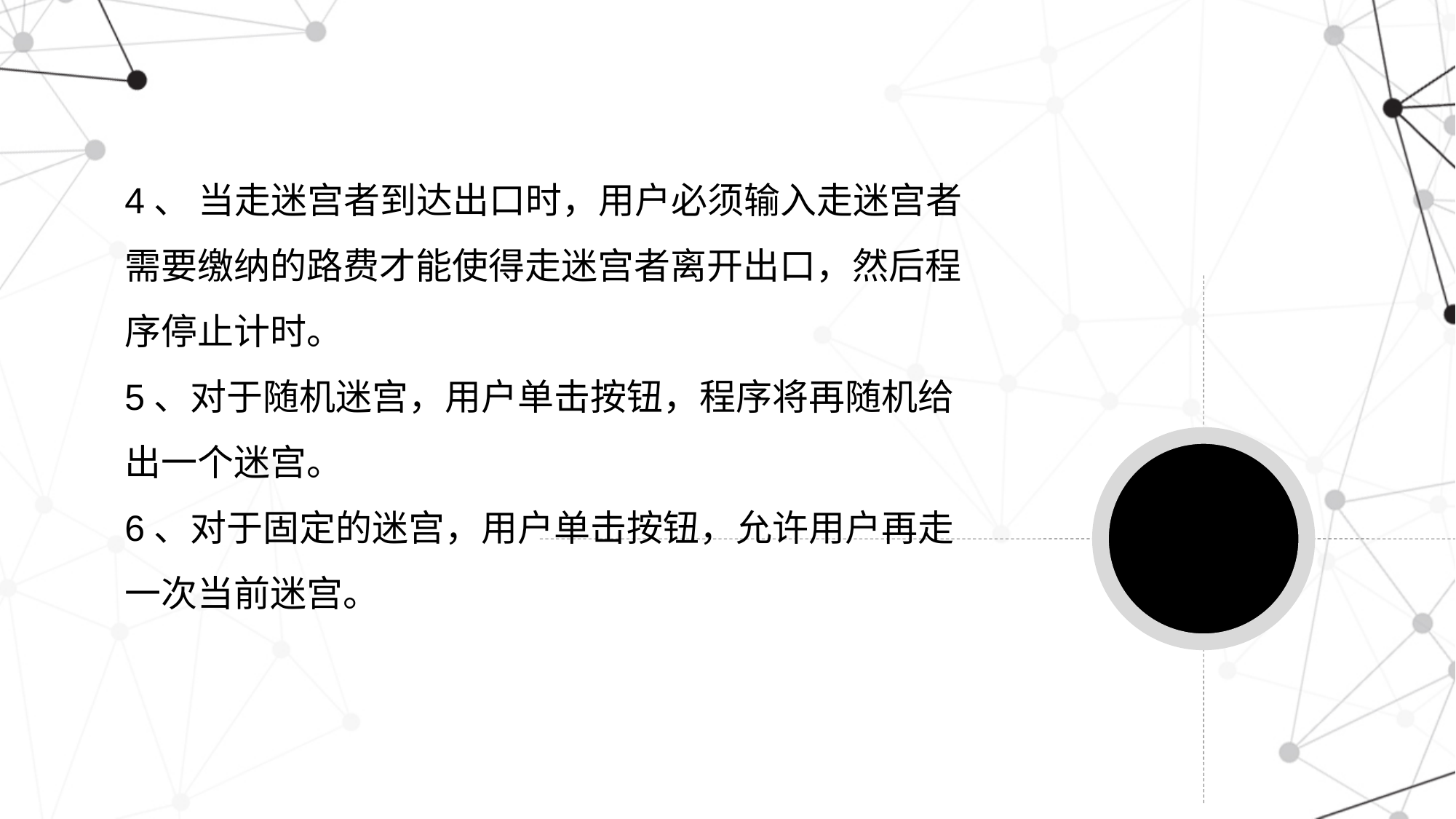

4、 当走迷宫者到达出口时，用户必须输入走迷宫者需要缴纳的路费才能使得走迷宫者离开出口，然后程序停止计时。
5、对于随机迷宫，用户单击按钮，程序将再随机给出一个迷宫。
6、对于固定的迷宫，用户单击按钮，允许用户再走一次当前迷宫。